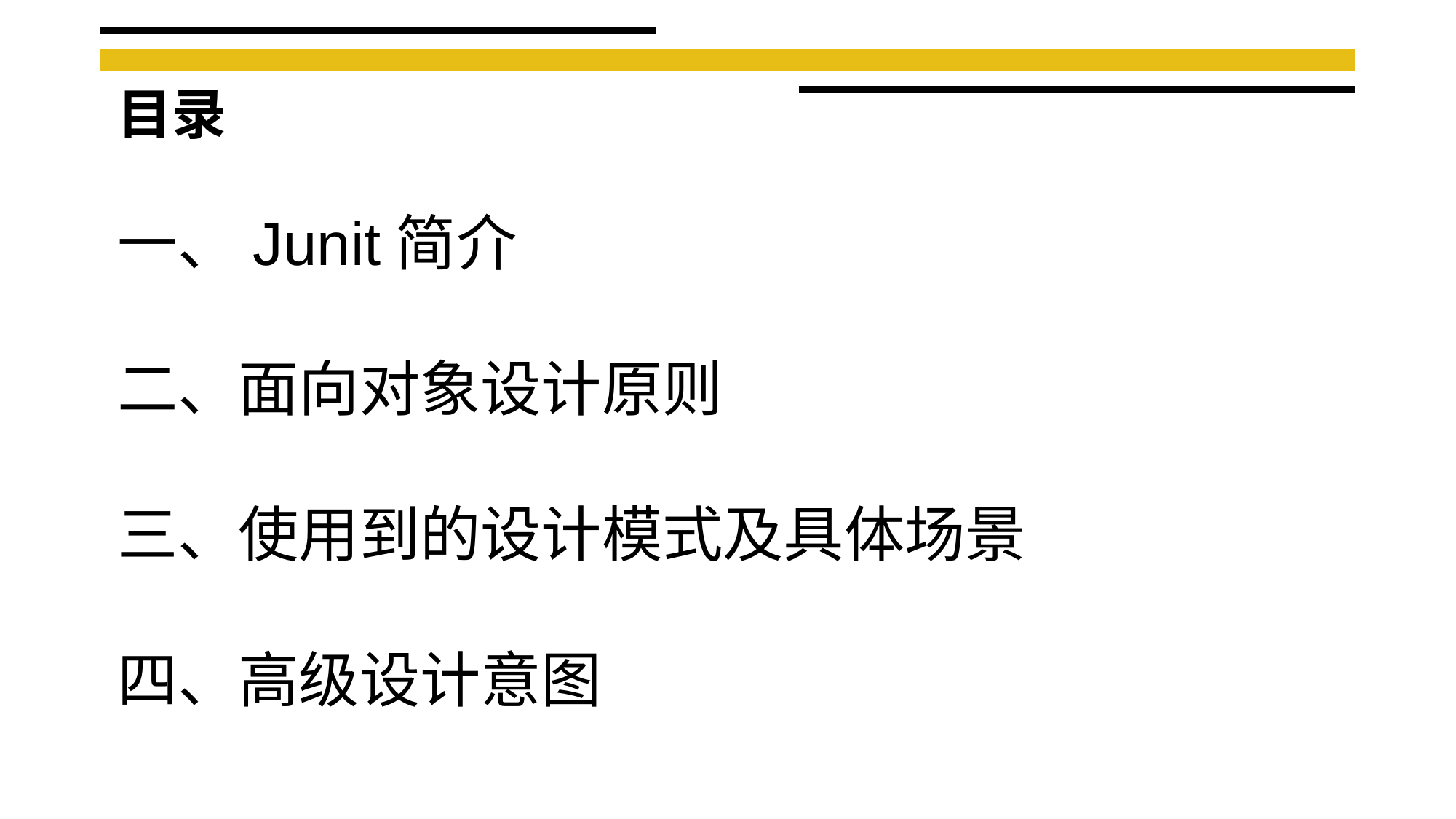

目录
一、Junit简介

二、面向对象设计原则

三、使用到的设计模式及具体场景

四、高级设计意图